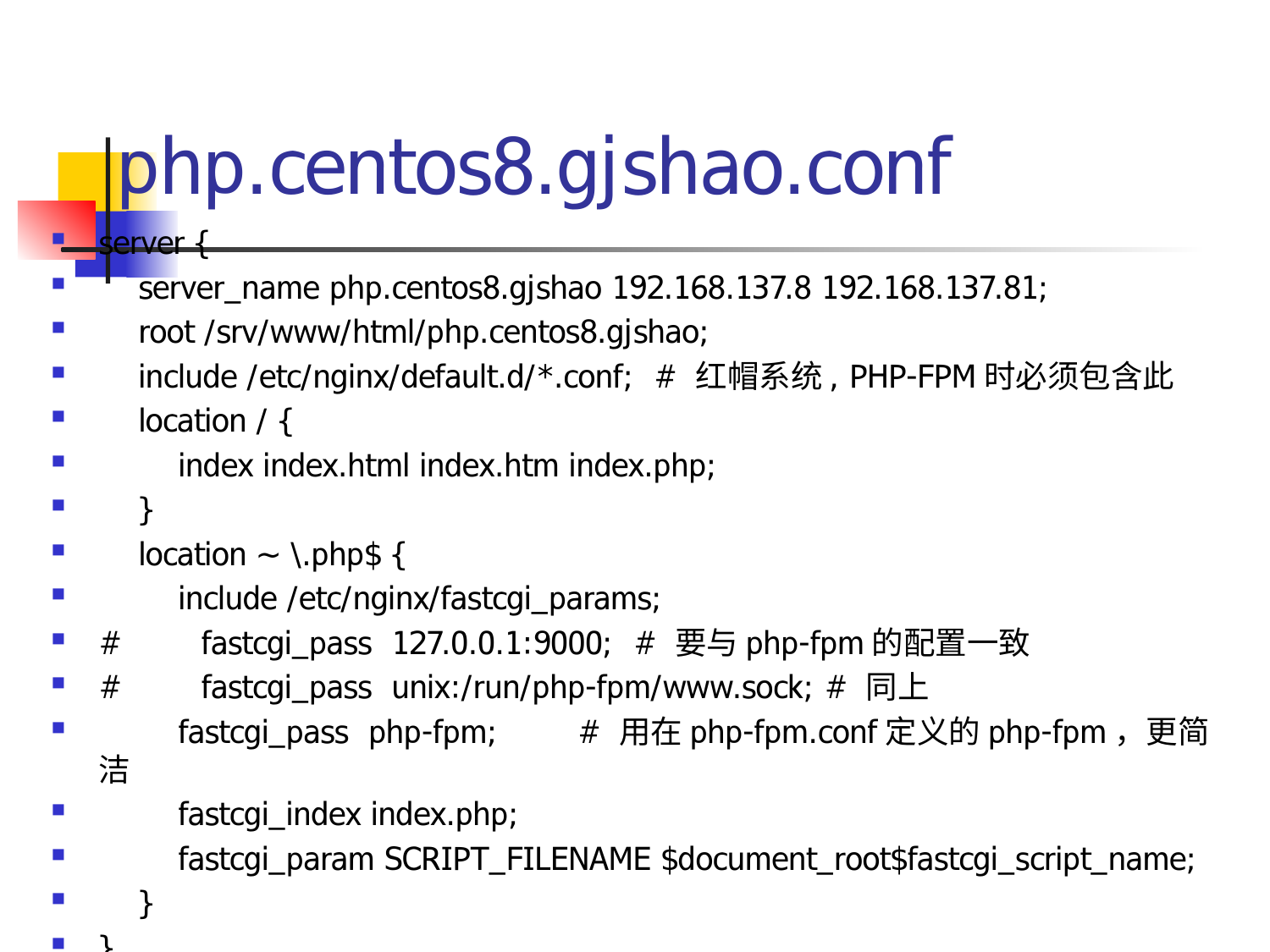

# php.centos8.gjshao.conf
server {
    server_name php.centos8.gjshao 192.168.137.8 192.168.137.81;
    root /srv/www/html/php.centos8.gjshao;
    include /etc/nginx/default.d/*.conf;  # 红帽系统, PHP-FPM时必须包含此
    location / {
        index index.html index.htm index.php;
    }
    location ~ \.php$ {
        include /etc/nginx/fastcgi_params;
#        fastcgi_pass  127.0.0.1:9000;  # 要与php-fpm的配置一致
#        fastcgi_pass  unix:/run/php-fpm/www.sock; # 同上
        fastcgi_pass  php-fpm;        # 用在php-fpm.conf定义的php-fpm，更简洁
        fastcgi_index index.php;
        fastcgi_param SCRIPT_FILENAME $document_root$fastcgi_script_name;
    }
}